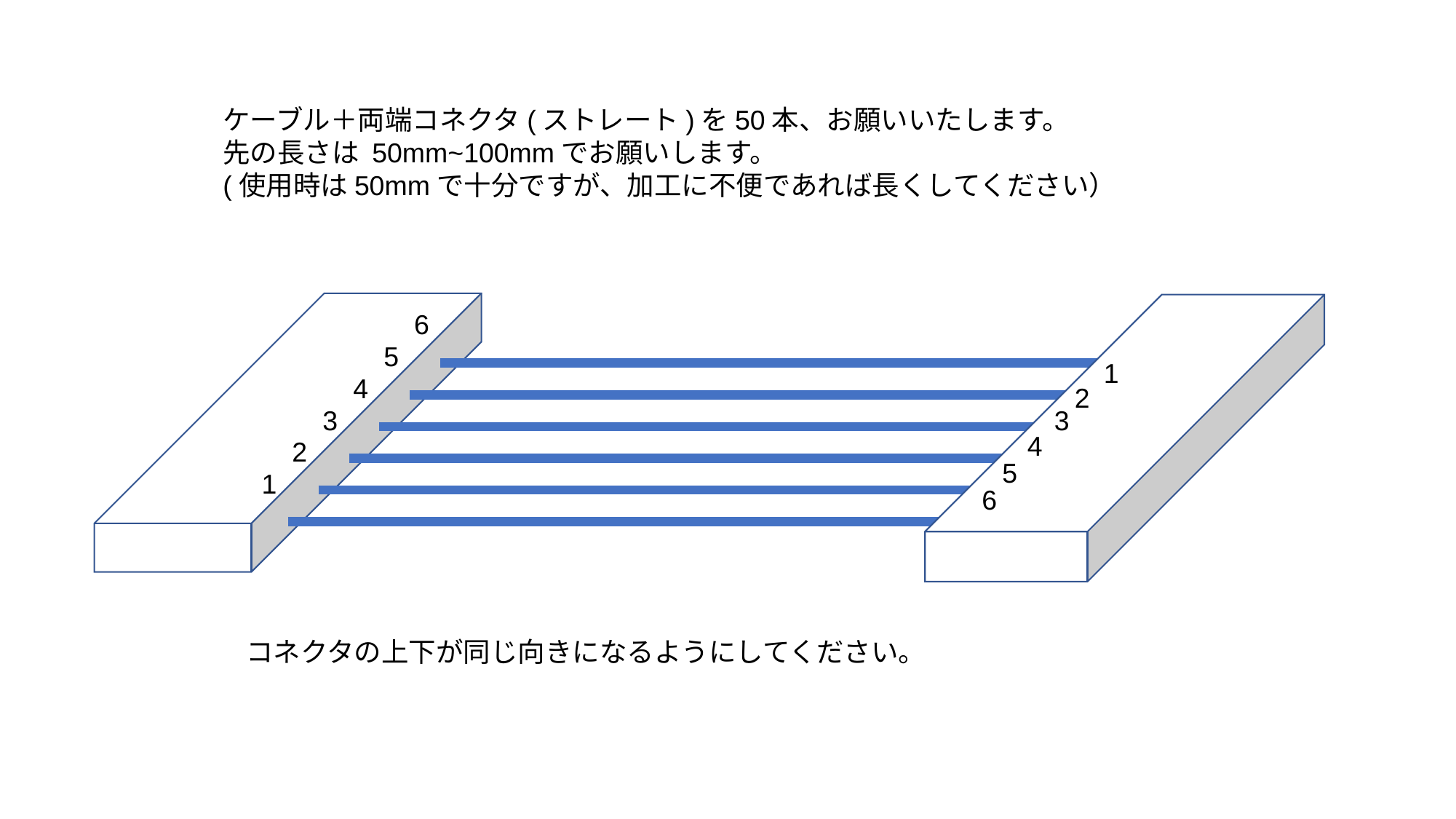

ケーブル＋両端コネクタ(ストレート)を50本、お願いいたします。
先の長さは 50mm~100mmでお願いします。
(使用時は50mmで十分ですが、加工に不便であれば長くしてください）

6
5
1
4
2
6本束ね
3
3
4
2
5
1
6
コネクタの上下が同じ向きになるようにしてください。